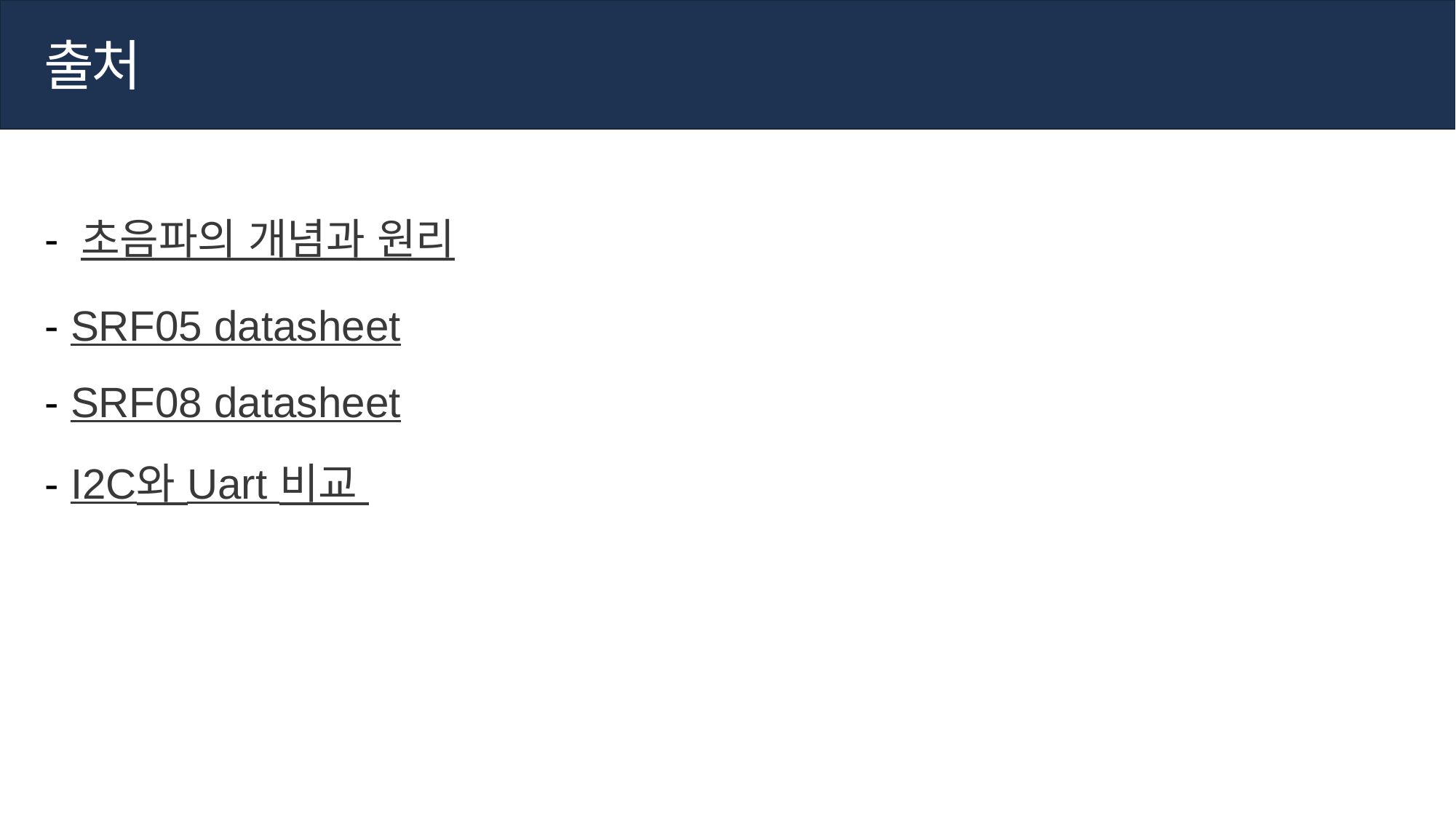

출처
- 초음파의 개념과 원리
- SRF05 datasheet
- SRF08 datasheet
- I2C와 Uart 비교